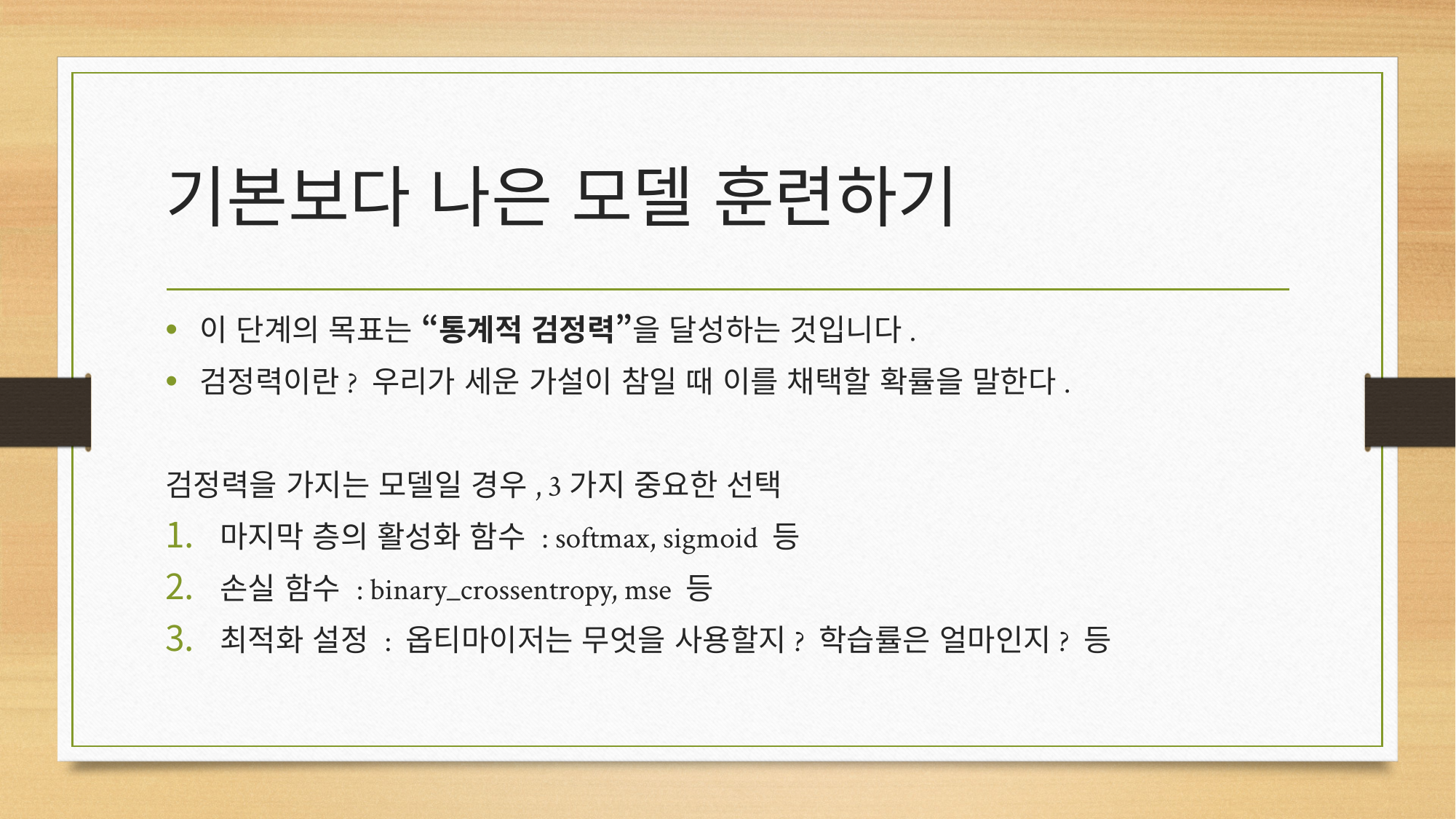

# 기본보다 나은 모델 훈련하기
이 단계의 목표는 “통계적 검정력”을 달성하는 것입니다.
검정력이란? 우리가 세운 가설이 참일 때 이를 채택할 확률을 말한다.

검정력을 가지는 모델일 경우, 3가지 중요한 선택
마지막 층의 활성화 함수 : softmax, sigmoid 등
손실 함수 : binary_crossentropy, mse 등
최적화 설정 : 옵티마이저는 무엇을 사용할지? 학습률은 얼마인지? 등